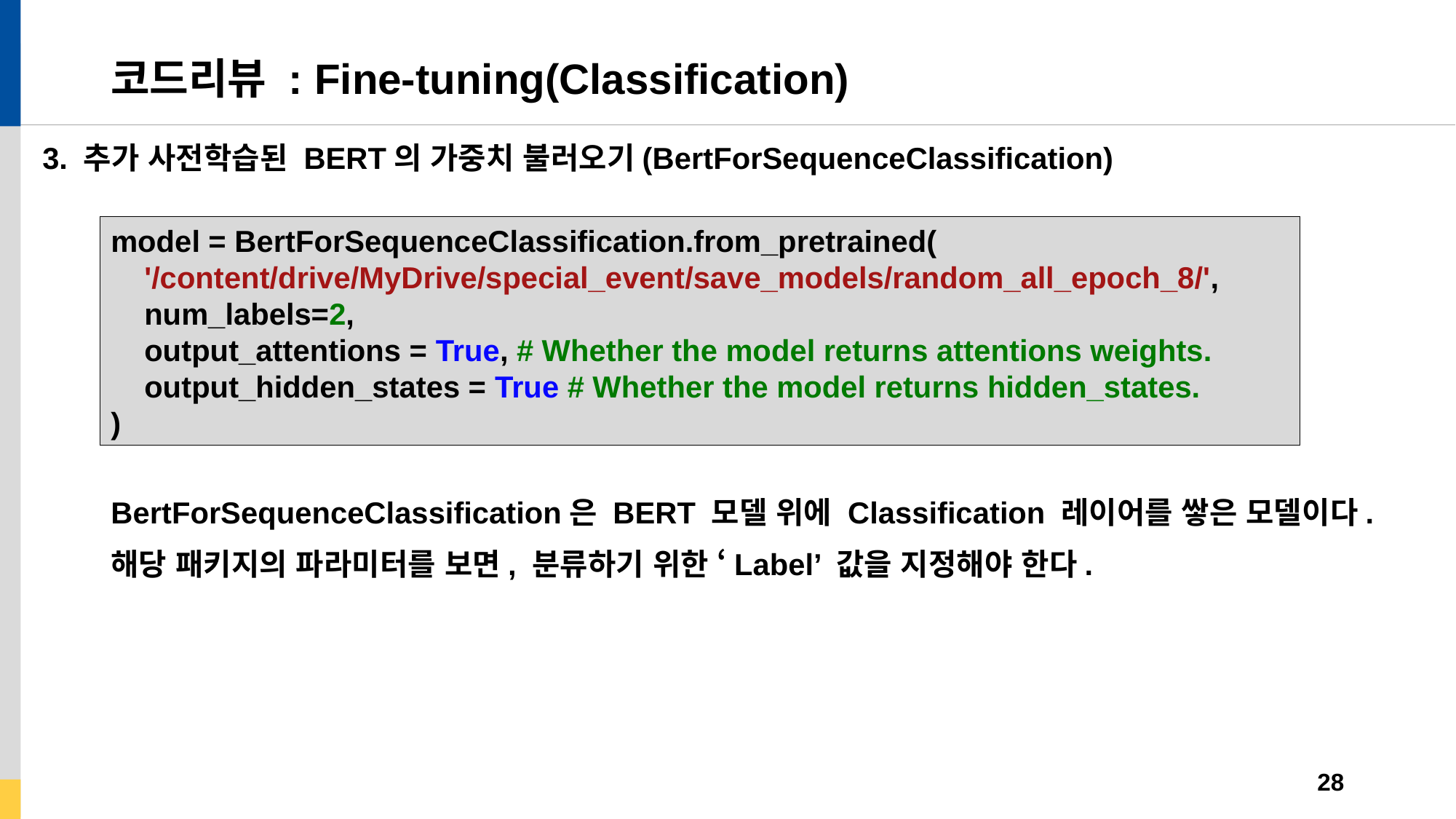

# 코드리뷰 : Fine-tuning(Classification)
3. 추가 사전학습된 BERT의 가중치 불러오기(BertForSequenceClassification)
model = BertForSequenceClassification.from_pretrained(
    '/content/drive/MyDrive/special_event/save_models/random_all_epoch_8/',
    num_labels=2,
    output_attentions = True, # Whether the model returns attentions weights.
    output_hidden_states = True # Whether the model returns hidden_states.
)
BertForSequenceClassification은 BERT 모델 위에 Classification 레이어를 쌓은 모델이다.
해당 패키지의 파라미터를 보면, 분류하기 위한 ‘Label’ 값을 지정해야 한다.

28